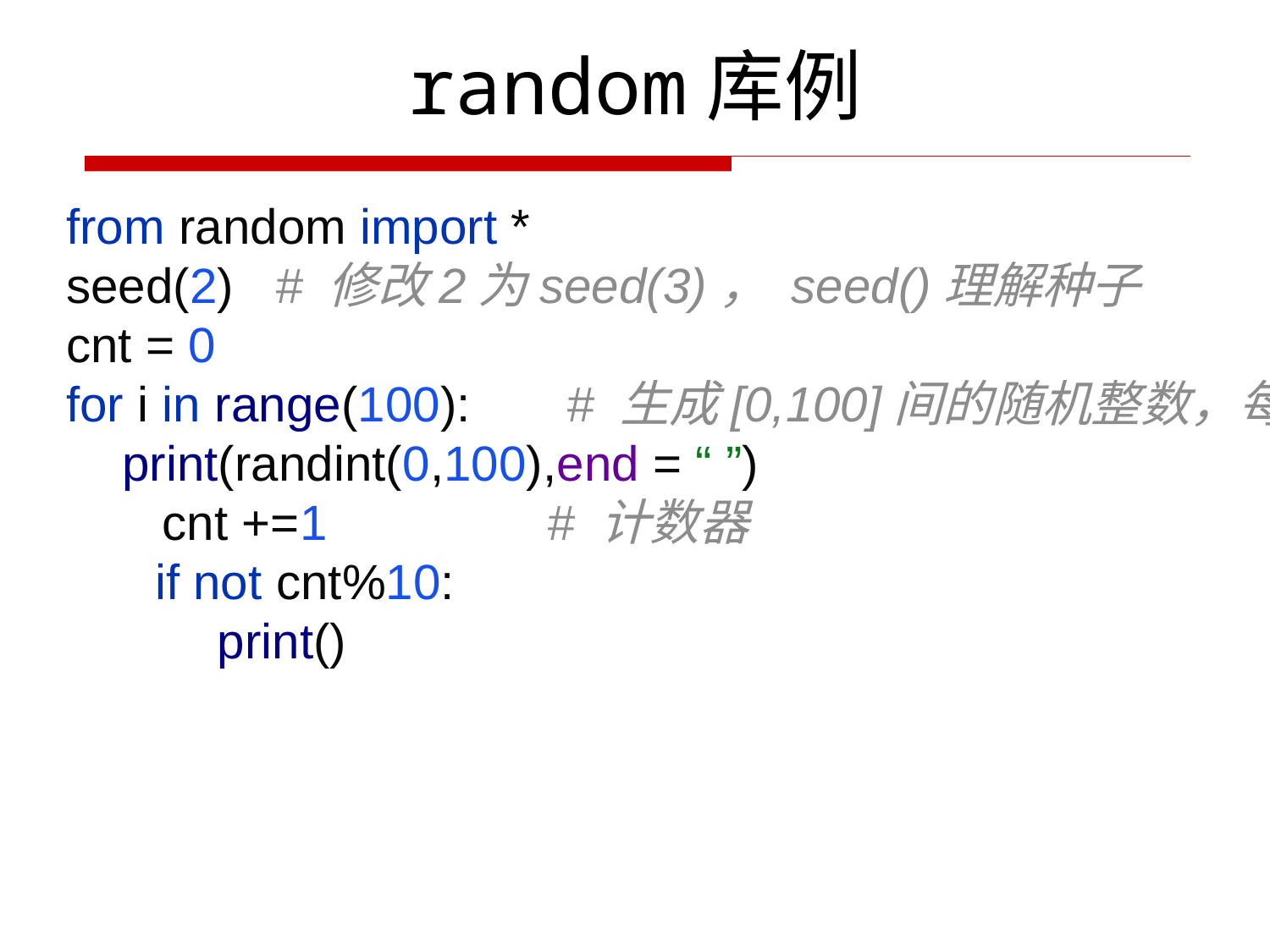

# random库例
from random import *
seed(2)   # 修改2为seed(3)， seed()理解种子
cnt = 0
for i in range(100):       # 生成[0,100]间的随机整数，每行10个
    print(randint(0,100),end = “ ”)
       cnt +=1                # 计数器
       if not cnt%10:
           print()
90